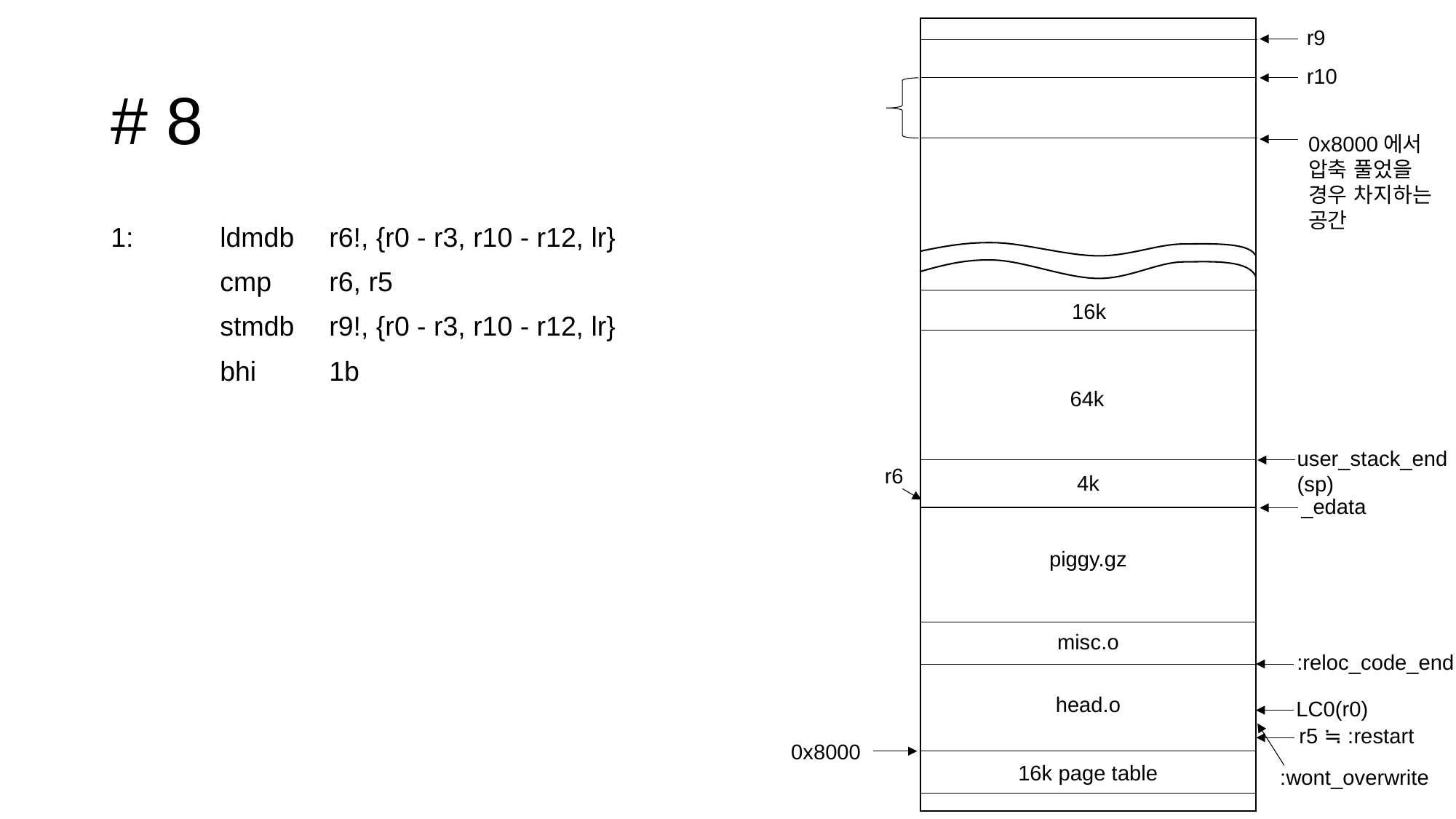

r9
# # 8
r10

0x8000에서
압축 풀었을
경우 차지하는
공간
1:	ldmdb	r6!, {r0 - r3, r10 - r12, lr}
	cmp	r6, r5
	stmdb	r9!, {r0 - r3, r10 - r12, lr}
	bhi	1b

16k
64k

user_stack_end
(sp)
r6
4k
_edata
piggy.gz
misc.o
:reloc_code_end
head.o
LC0(r0)
r5 ≒ :restart
0x8000
16k page table
:wont_overwrite